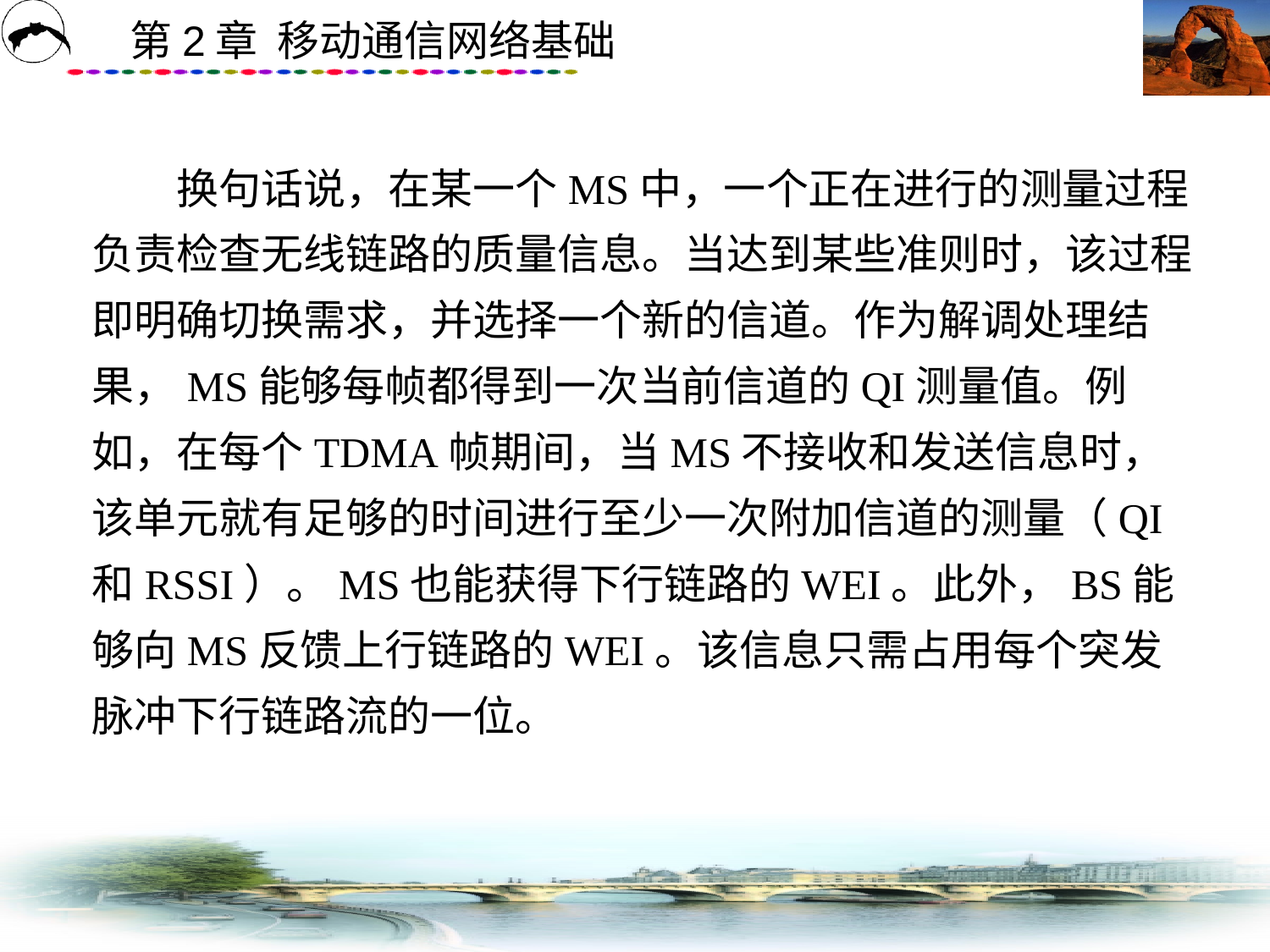

# 换句话说，在某一个MS中，一个正在进行的测量过程负责检查无线链路的质量信息。当达到某些准则时，该过程即明确切换需求，并选择一个新的信道。作为解调处理结果，MS能够每帧都得到一次当前信道的QI测量值。例如，在每个TDMA帧期间，当MS不接收和发送信息时，该单元就有足够的时间进行至少一次附加信道的测量（QI和RSSI）。MS也能获得下行链路的WEI。此外，BS能够向MS反馈上行链路的WEI。该信息只需占用每个突发脉冲下行链路流的一位。